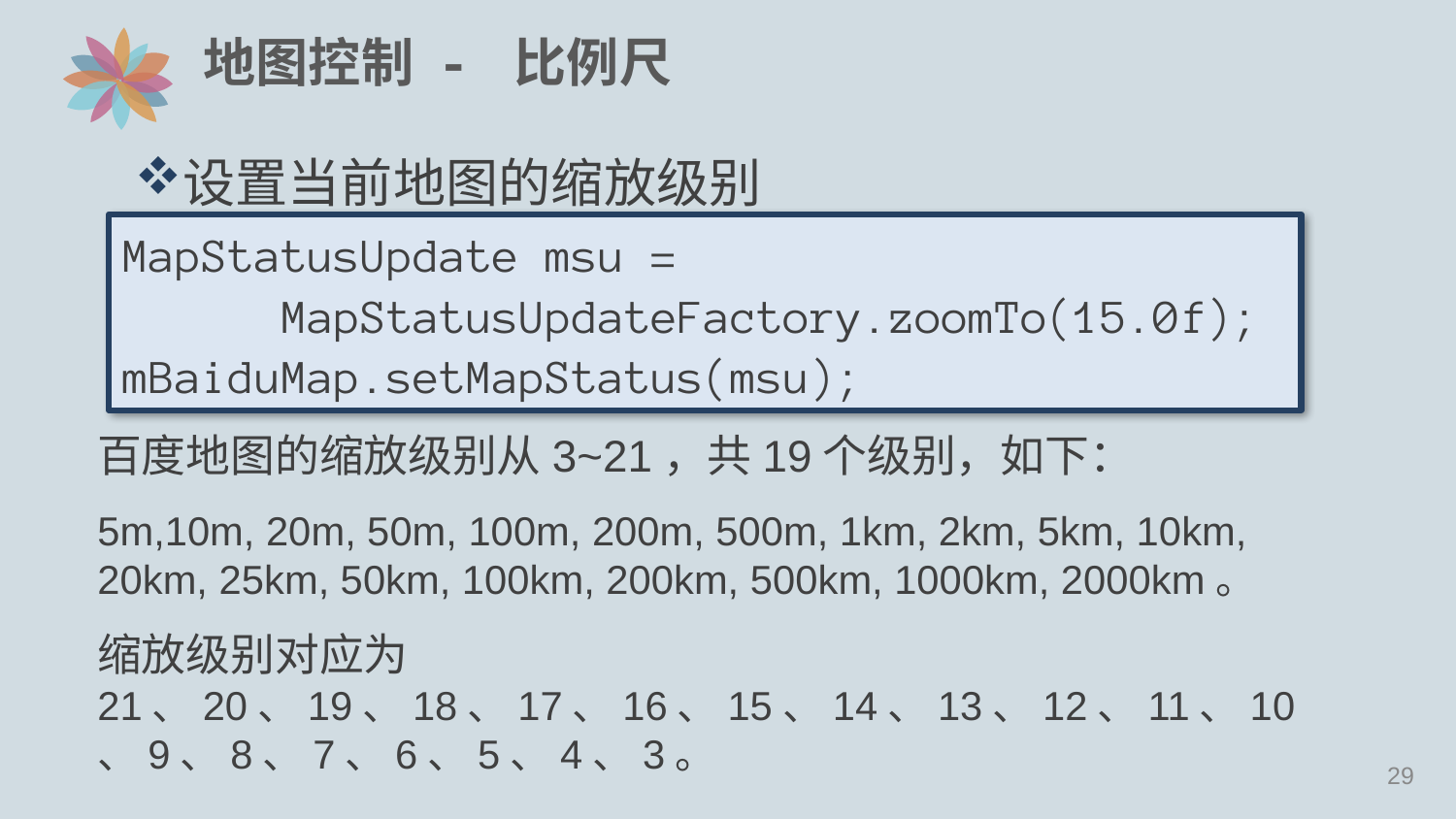

# 地图控制 - 比例尺
设置当前地图的缩放级别
MapStatusUpdate msu =
      MapStatusUpdateFactory.zoomTo(15.0f);
mBaiduMap.setMapStatus(msu);
百度地图的缩放级别从3~21，共19个级别，如下：
5m,10m, 20m, 50m, 100m, 200m, 500m, 1km, 2km, 5km, 10km, 20km, 25km, 50km, 100km, 200km, 500km, 1000km, 2000km。
缩放级别对应为21、20、19、18、17、16、15、14、13、12、11、10、9、8、7、6、5、4、3。
29